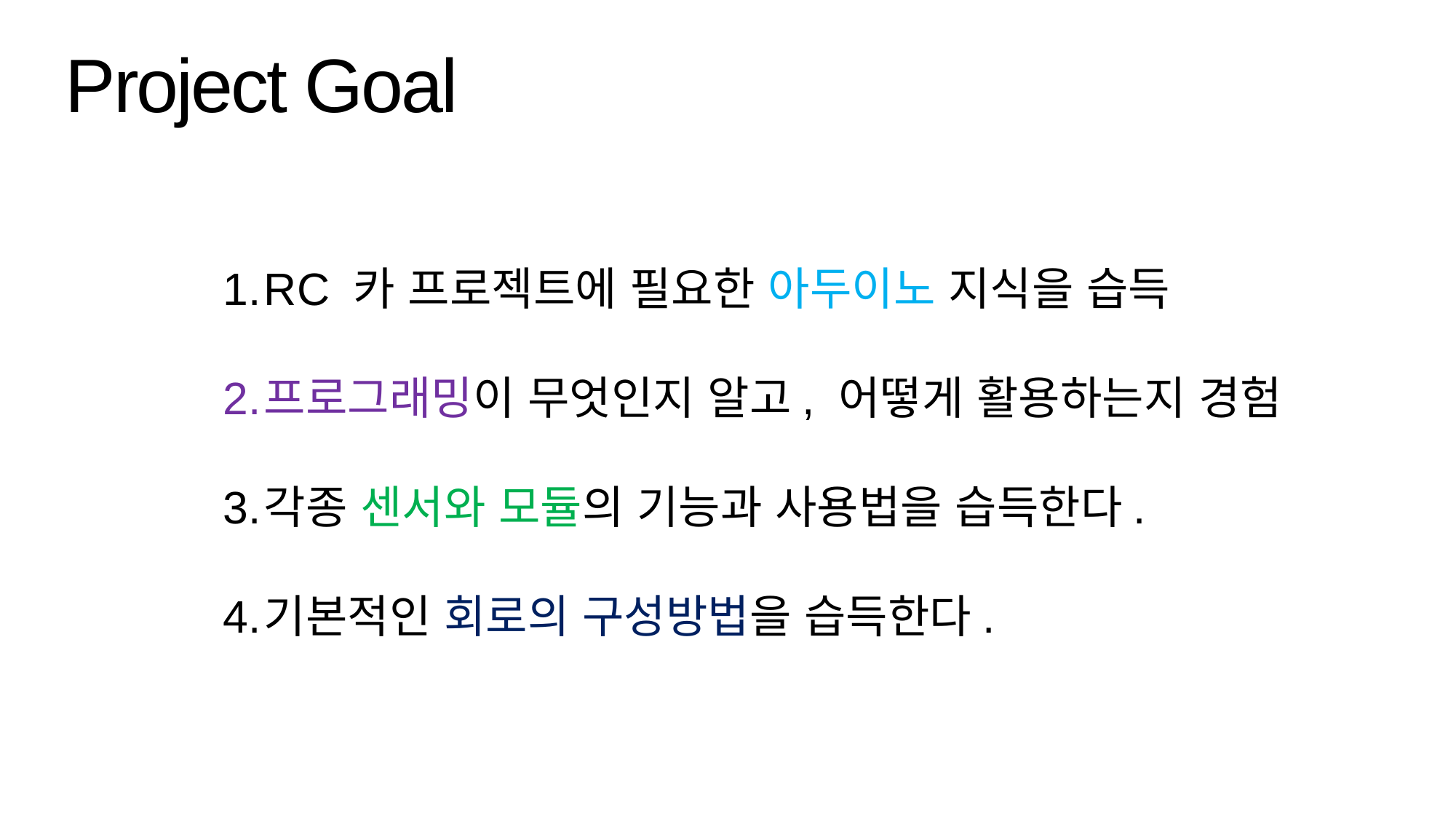

Project Goal
RC 카 프로젝트에 필요한 아두이노 지식을 습득

프로그래밍이 무엇인지 알고, 어떻게 활용하는지 경험

각종 센서와 모듈의 기능과 사용법을 습득한다.

기본적인 회로의 구성방법을 습득한다.